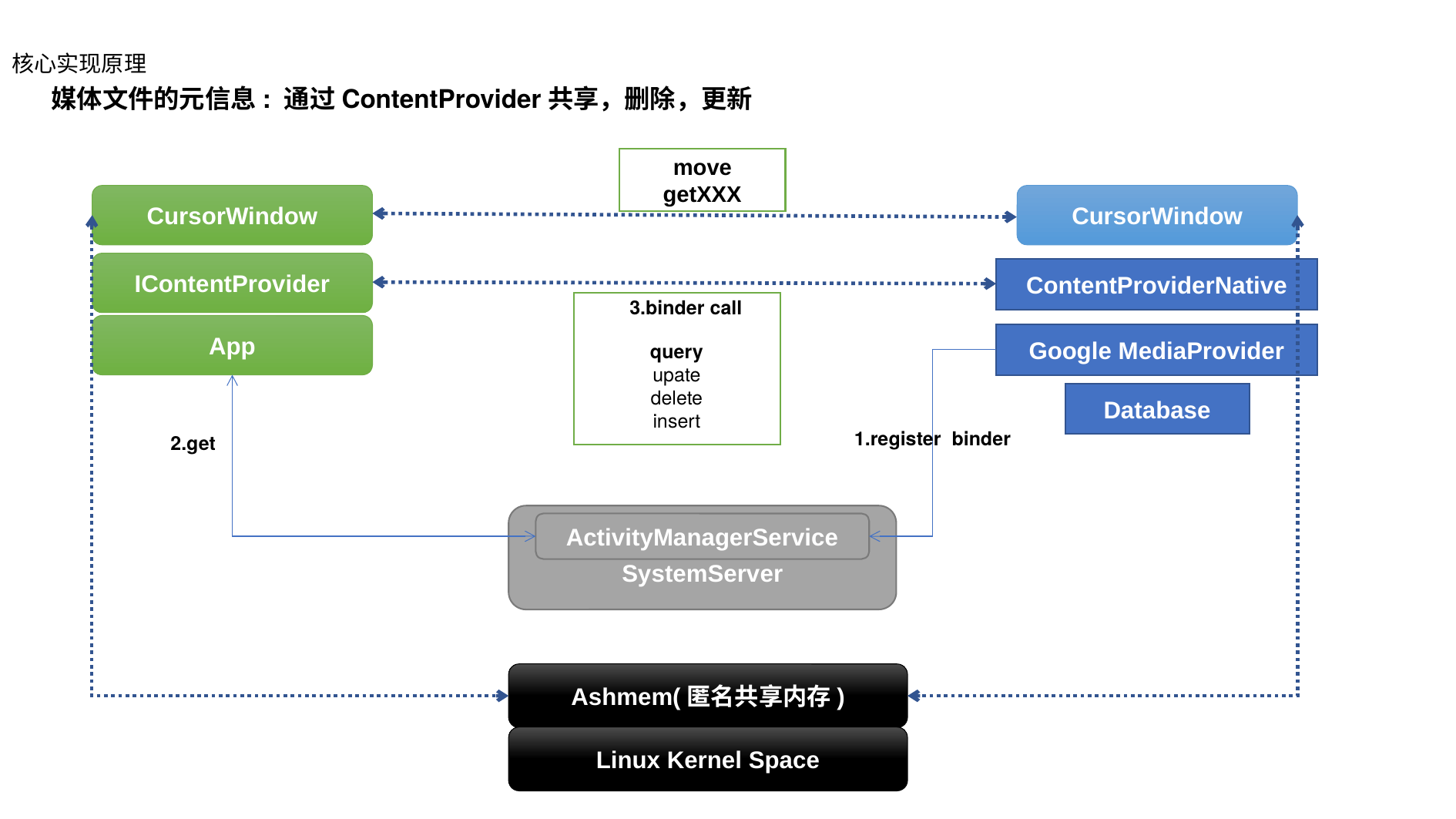

核心实现原理
媒体文件的元信息: 通过ContentProvider共享，删除，更新

move
getXXX
CursorWindow
CursorWindow
IContentProvider
ContentProviderNative
3.binder call

App
Google MediaProvider
query
upate
delete
insert
Database
1.register  binder
2.get

SystemServer
ActivityManagerService
Ashmem(匿名共享内存)
Linux Kernel Space
20